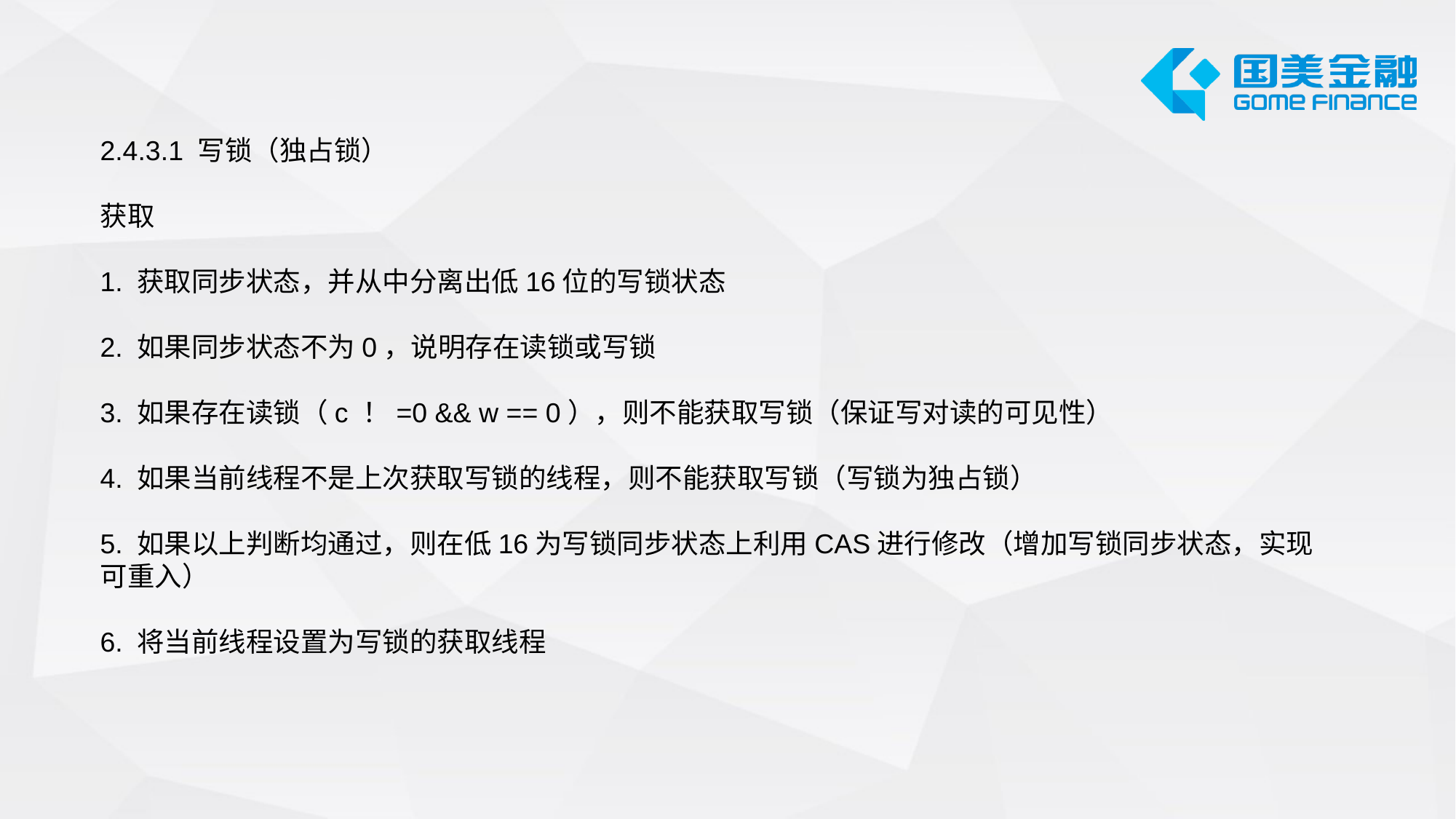

2.4.3.1 写锁（独占锁）

获取

1. 获取同步状态，并从中分离出低16位的写锁状态

2. 如果同步状态不为0，说明存在读锁或写锁

3. 如果存在读锁（c ！=0 && w == 0），则不能获取写锁（保证写对读的可见性）

4. 如果当前线程不是上次获取写锁的线程，则不能获取写锁（写锁为独占锁）

5. 如果以上判断均通过，则在低16为写锁同步状态上利用CAS进行修改（增加写锁同步状态，实现可重入）

6. 将当前线程设置为写锁的获取线程